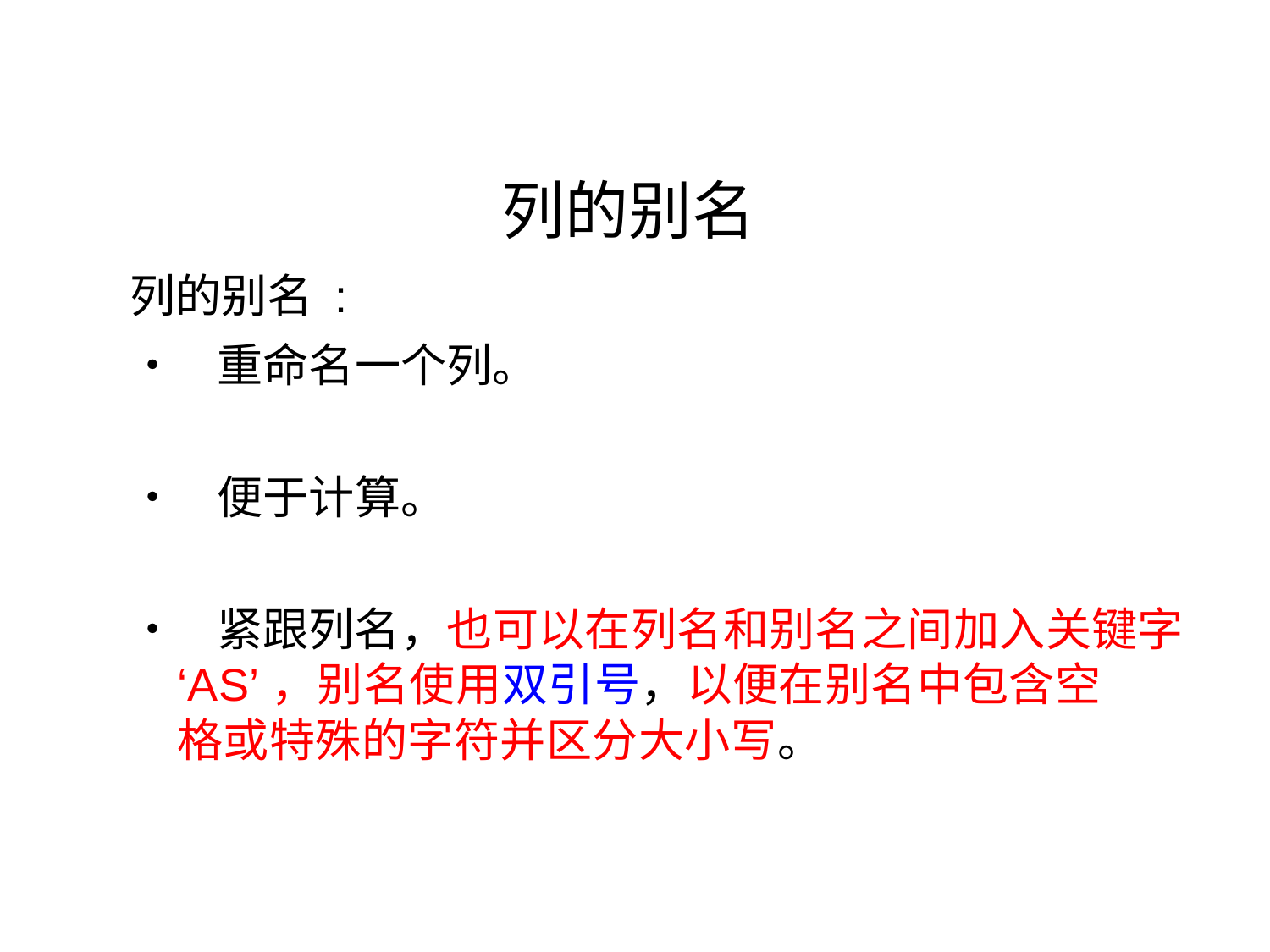

列的别名
列的别名 :
• 重命名一个列。
• 便于计算。
• 紧跟列名，也可以在列名和别名之间加入关键字
‘AS’，别名使用双引号，以便在别名中包含空
格或特殊的字符并区分大小写。